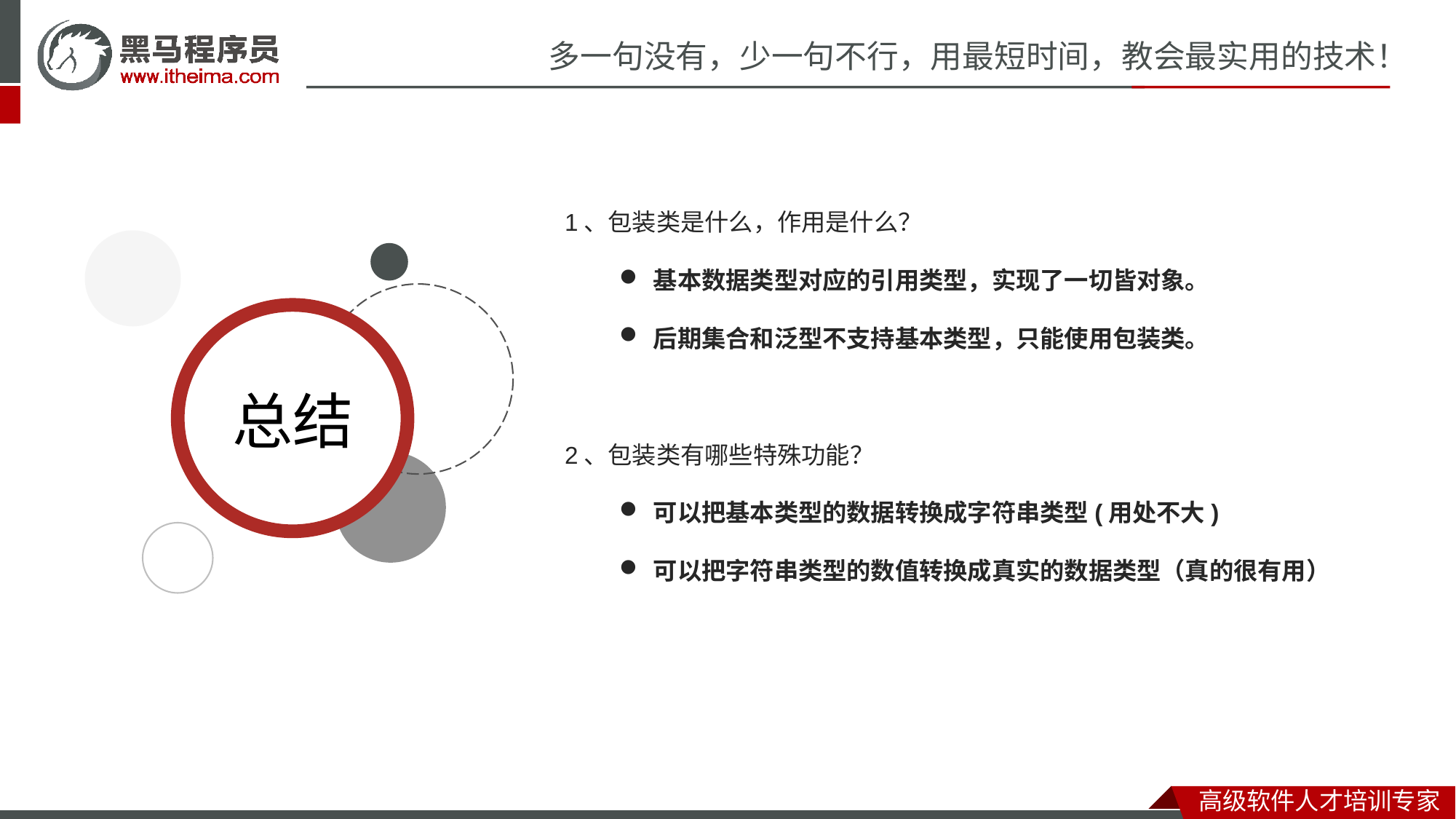

1、包装类是什么，作用是什么？
基本数据类型对应的引用类型，实现了一切皆对象。
后期集合和泛型不支持基本类型，只能使用包装类。

2、包装类有哪些特殊功能？
可以把基本类型的数据转换成字符串类型(用处不大)
可以把字符串类型的数值转换成真实的数据类型（真的很有用）